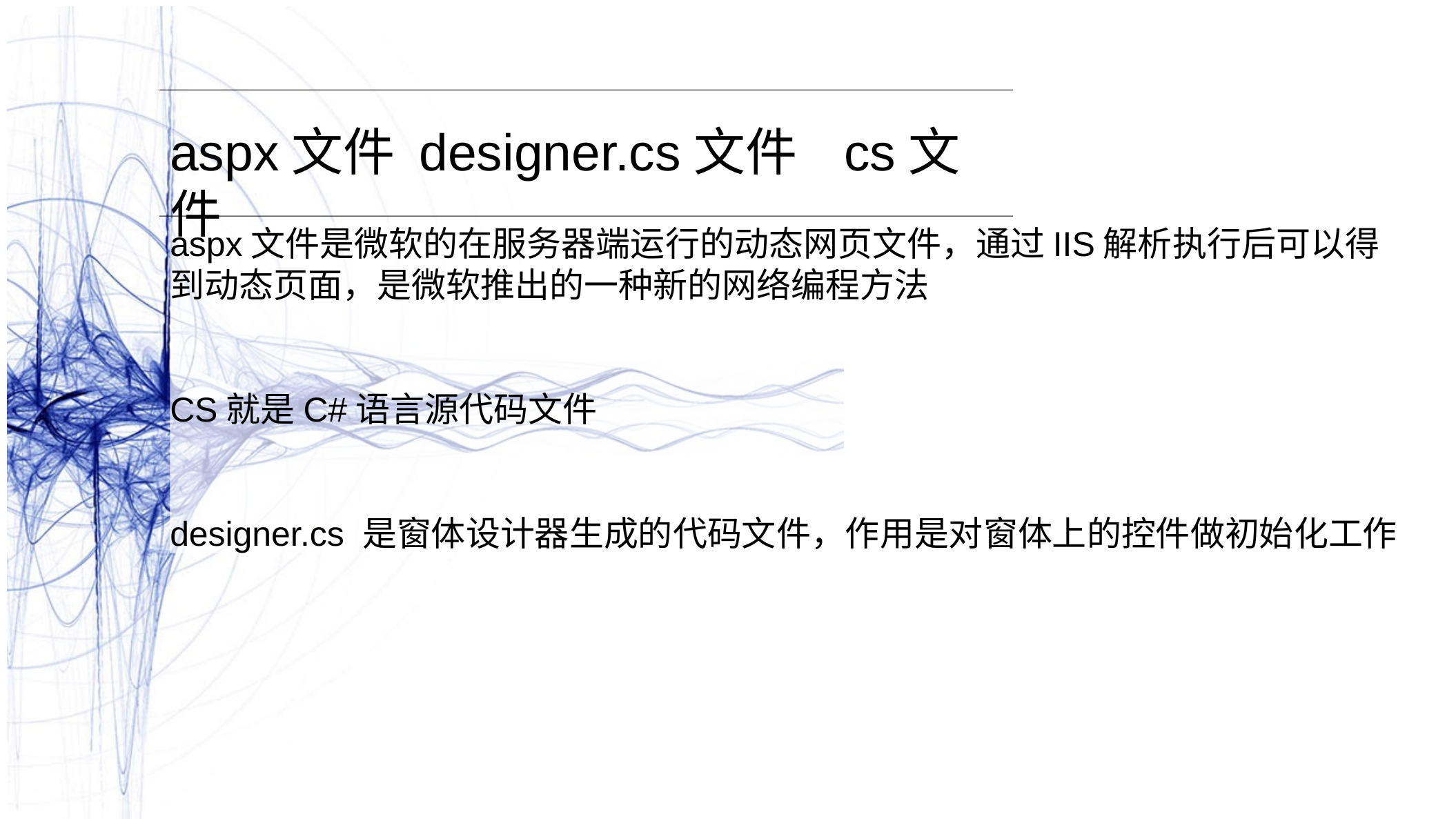

aspx文件 designer.cs文件   cs文件

aspx文件是微软的在服务器端运行的动态网页文件，通过IIS解析执行后可以得到动态页面，是微软推出的一种新的网络编程方法

CS就是C#语言源代码文件

designer.cs 是窗体设计器生成的代码文件，作用是对窗体上的控件做初始化工作